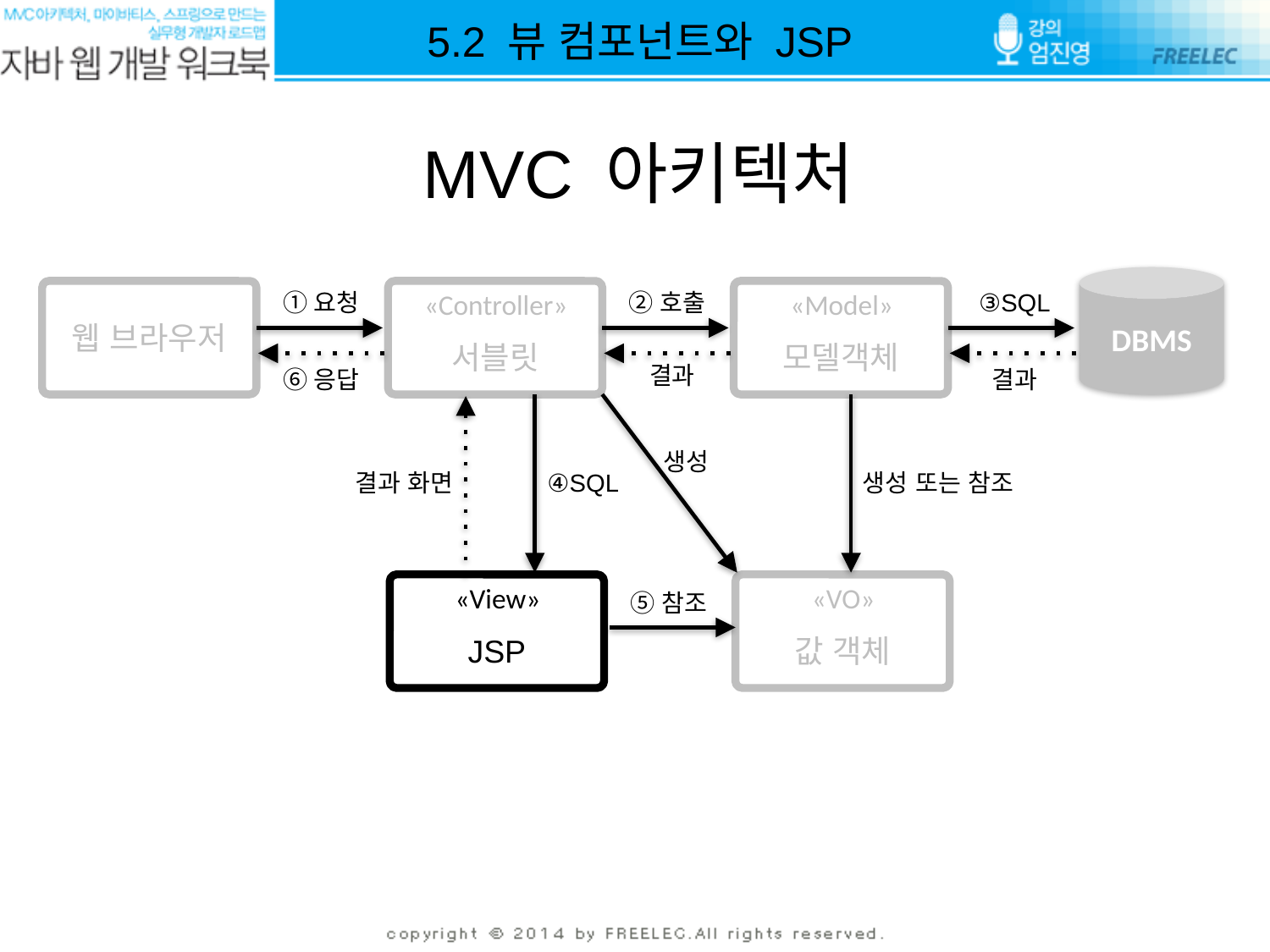

5.2 뷰 컴포넌트와 JSP
# MVC 아키텍처
DBMS
웹 브라우저
①요청

서블릿
«Controller»
②호출

모델객체
«Model»
③SQL
결과
⑥응답
결과
생성
④SQL
결과 화면
생성 또는 참조

JSP
«View»

값 객체
«VO»
⑤참조